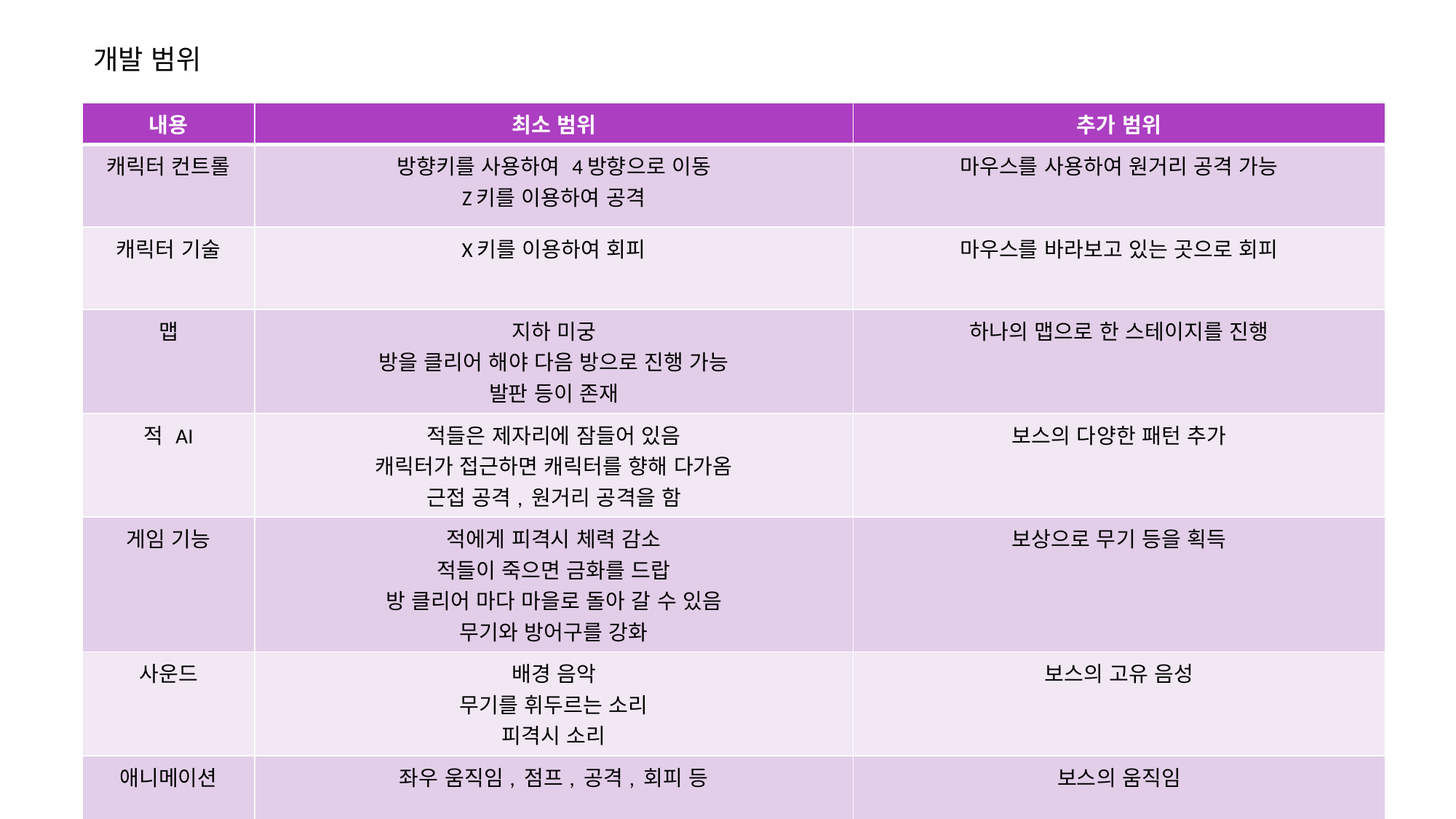

개발 범위
| 내용 | 최소 범위 | 추가 범위 |
| --- | --- | --- |
| 캐릭터 컨트롤 | 방향키를 사용하여 4방향으로 이동 Z키를 이용하여 공격 | 마우스를 사용하여 원거리 공격 가능 |
| 캐릭터 기술 | X키를 이용하여 회피 | 마우스를 바라보고 있는 곳으로 회피 |
| 맵 | 지하 미궁 방을 클리어 해야 다음 방으로 진행 가능 발판 등이 존재 | 하나의 맵으로 한 스테이지를 진행 |
| 적 AI | 적들은 제자리에 잠들어 있음 캐릭터가 접근하면 캐릭터를 향해 다가옴 근접 공격, 원거리 공격을 함 | 보스의 다양한 패턴 추가 |
| 게임 기능 | 적에게 피격시 체력 감소 적들이 죽으면 금화를 드랍 방 클리어 마다 마을로 돌아 갈 수 있음 무기와 방어구를 강화 | 보상으로 무기 등을 획득 |
| 사운드 | 배경 음악 무기를 휘두르는 소리 피격시 소리 | 보스의 고유 음성 |
| 애니메이션 | 좌우 움직임, 점프, 공격, 회피 등 | 보스의 움직임 |